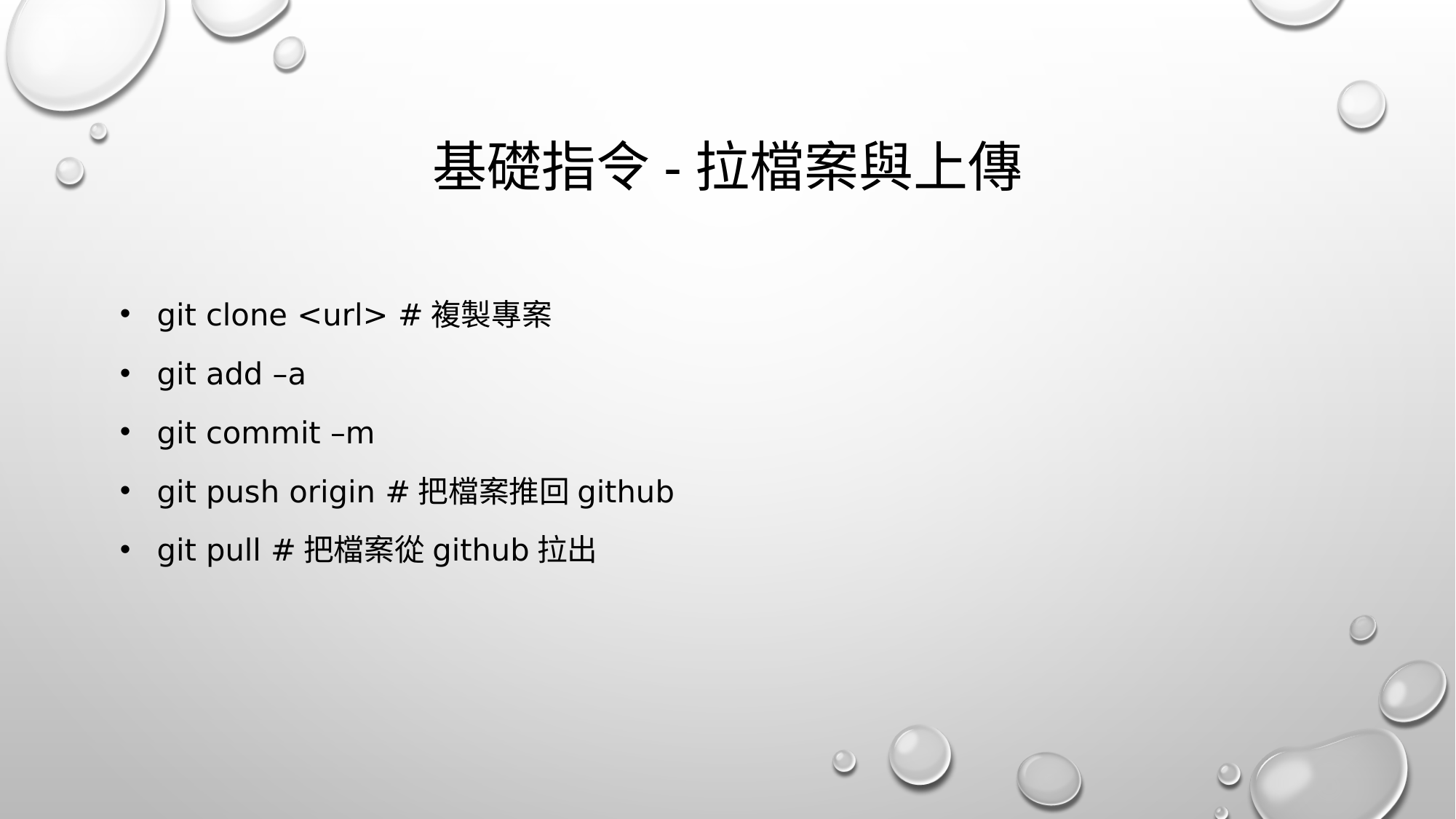

# 基礎指令-拉檔案與上傳
 git clone <url> #複製專案
 git add –a
 git commit –m
 git push origin #把檔案推回github
 git pull #把檔案從github拉出